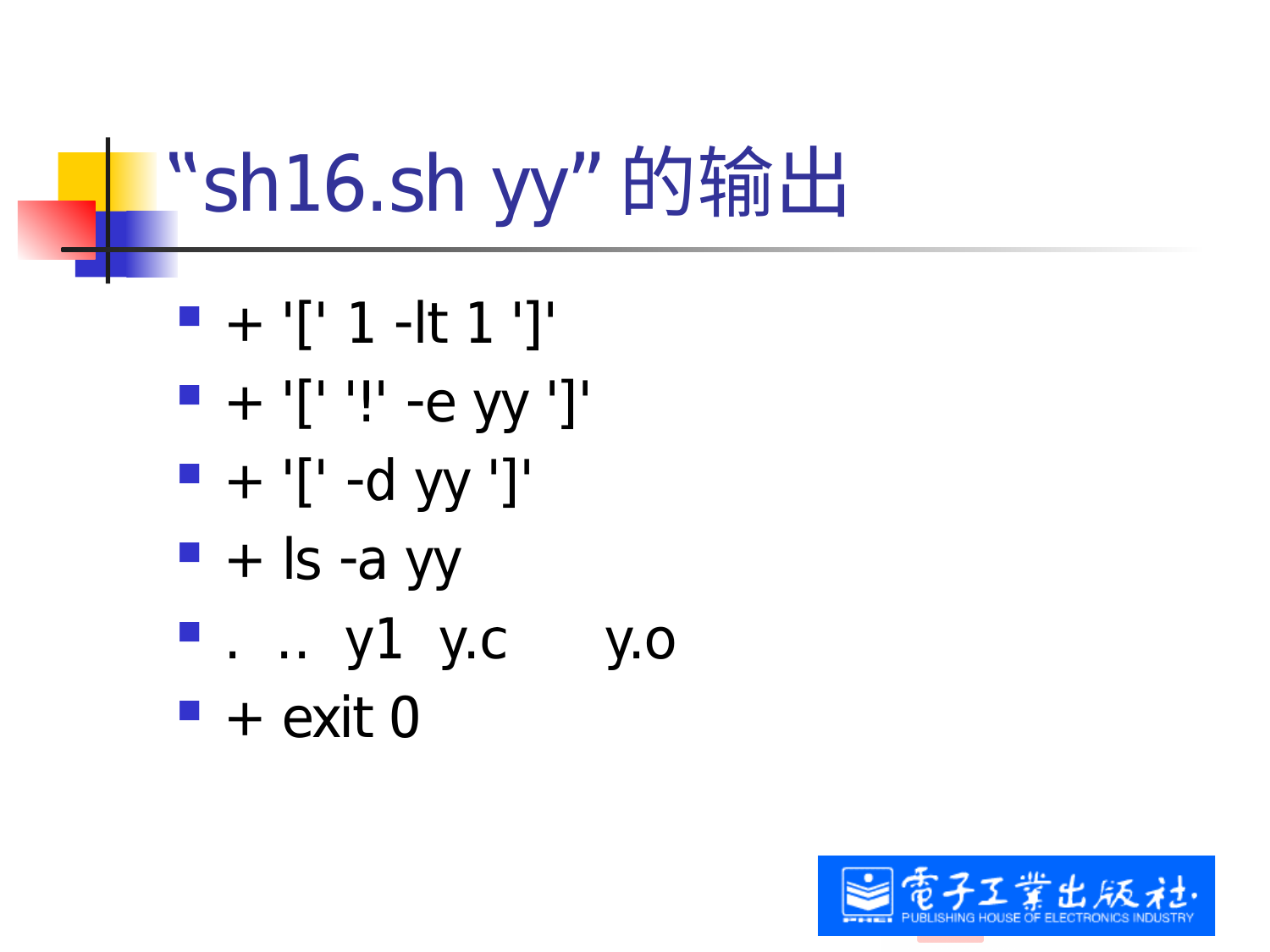

# “sh16.sh yy”的输出
+ '[' 1 -lt 1 ']'
+ '[' '!' -e yy ']'
+ '[' -d yy ']'
+ ls -a yy
.  ..  y1  y.c	y.o
+ exit 0